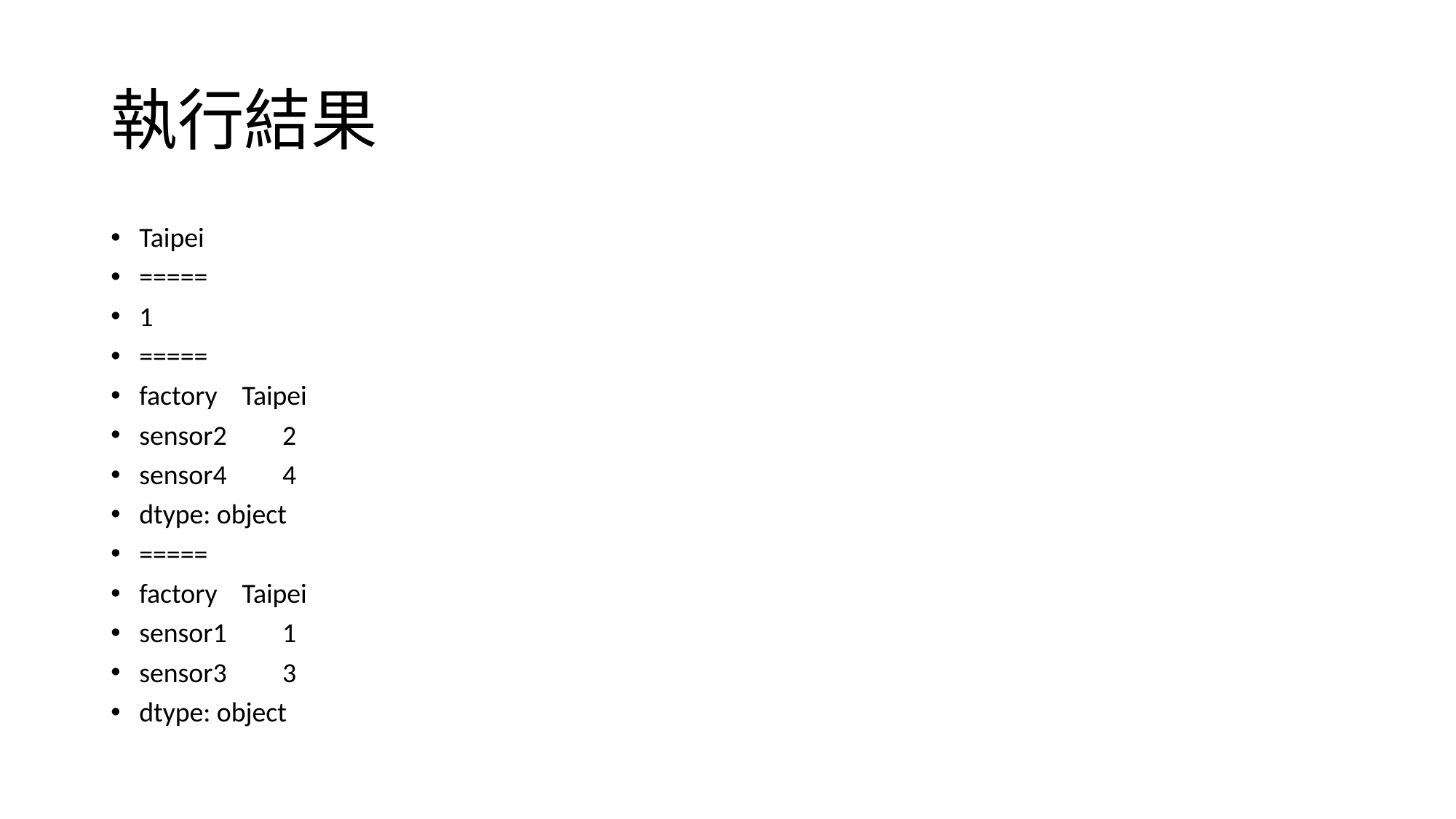

# 執行結果
Taipei
=====
1
=====
factory    Taipei
sensor2         2
sensor4         4
dtype: object
=====
factory    Taipei
sensor1         1
sensor3         3
dtype: object